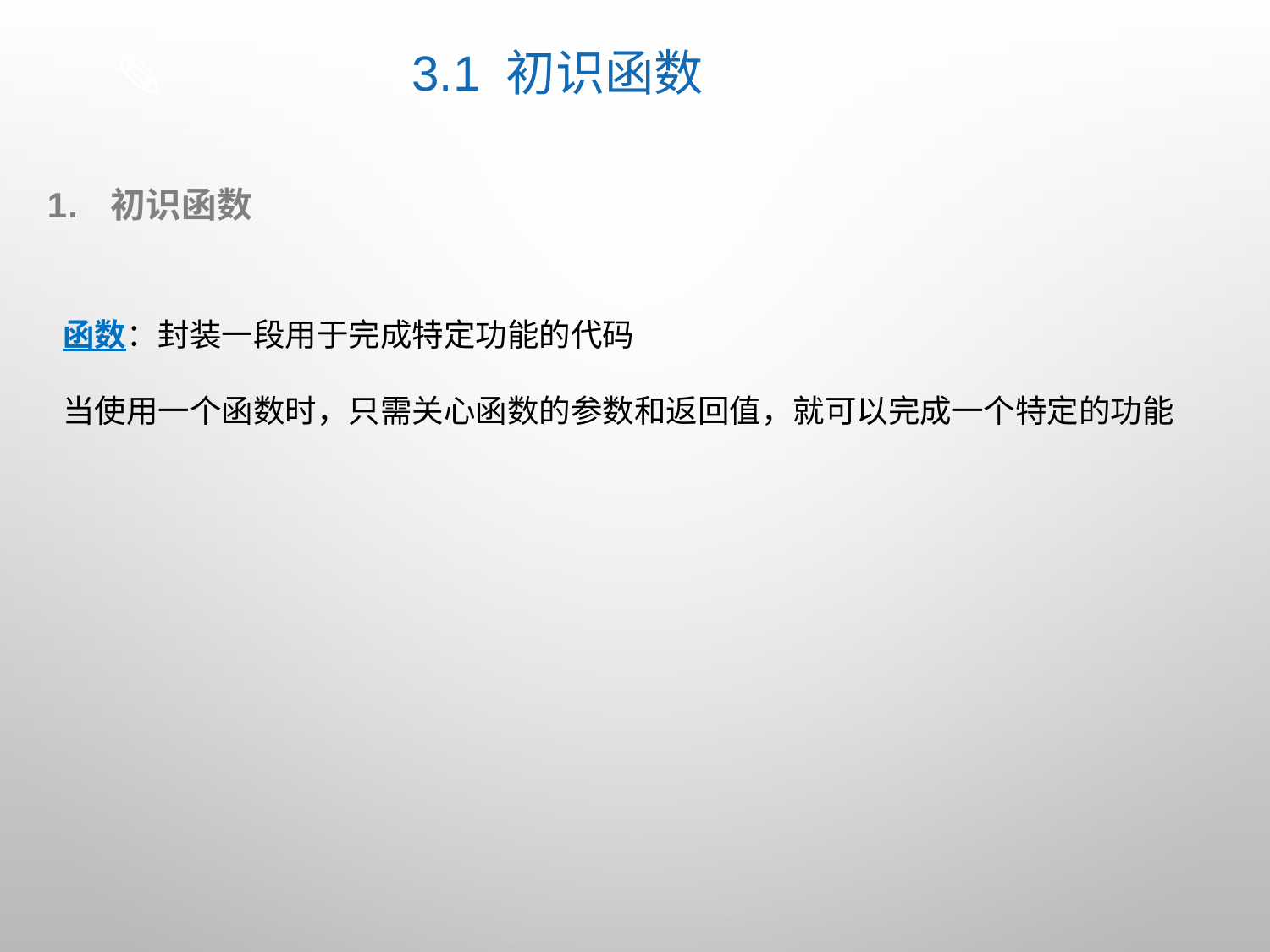

# 3.1 初识函数
初识函数
函数：封装一段用于完成特定功能的代码
当使用一个函数时，只需关心函数的参数和返回值，就可以完成一个特定的功能